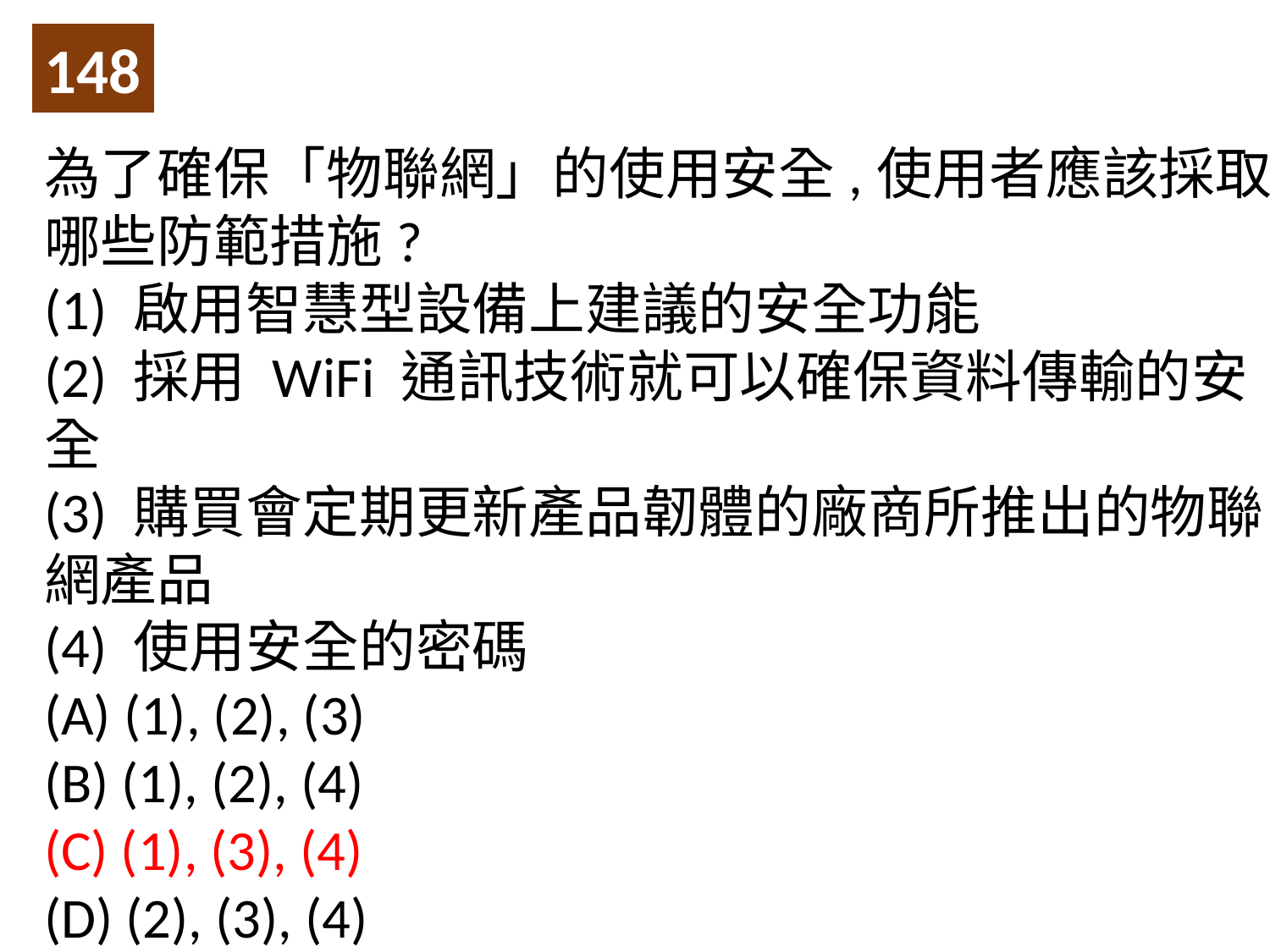

148
為了確保「物聯網」的使用安全,使用者應該採取哪些防範措施?
(1) 啟用智慧型設備上建議的安全功能
(2) 採用 WiFi 通訊技術就可以確保資料傳輸的安全
(3) 購買會定期更新產品韌體的廠商所推出的物聯網產品
(4) 使用安全的密碼
(A) (1), (2), (3)
(B) (1), (2), (4)
(C) (1), (3), (4)
(D) (2), (3), (4)